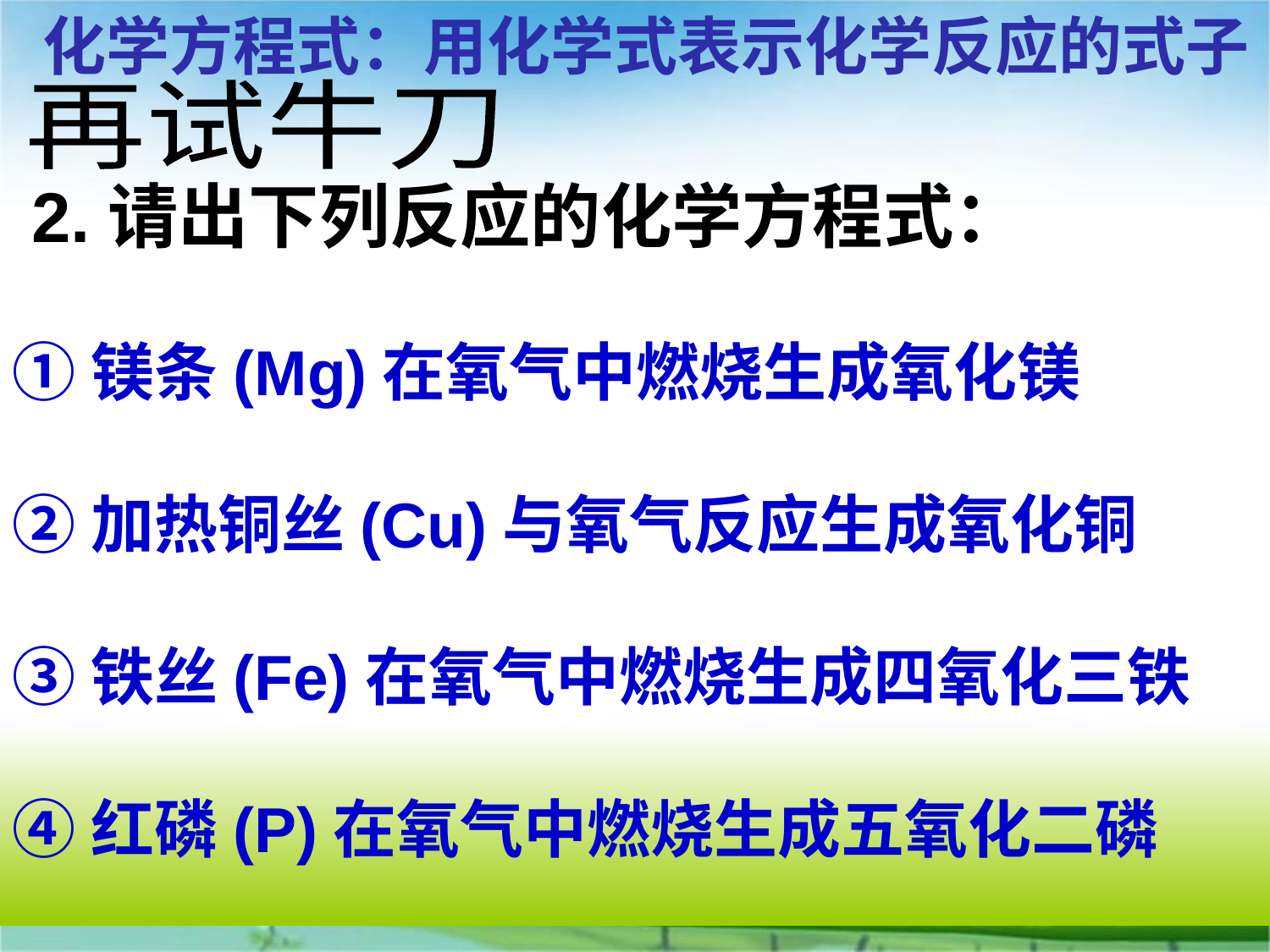

化学方程式：用化学式表示化学反应的式子
再试牛刀
 2.请出下列反应的化学方程式：

①镁条(Mg)在氧气中燃烧生成氧化镁

②加热铜丝(Cu)与氧气反应生成氧化铜

③铁丝(Fe)在氧气中燃烧生成四氧化三铁

④红磷(P)在氧气中燃烧生成五氧化二磷